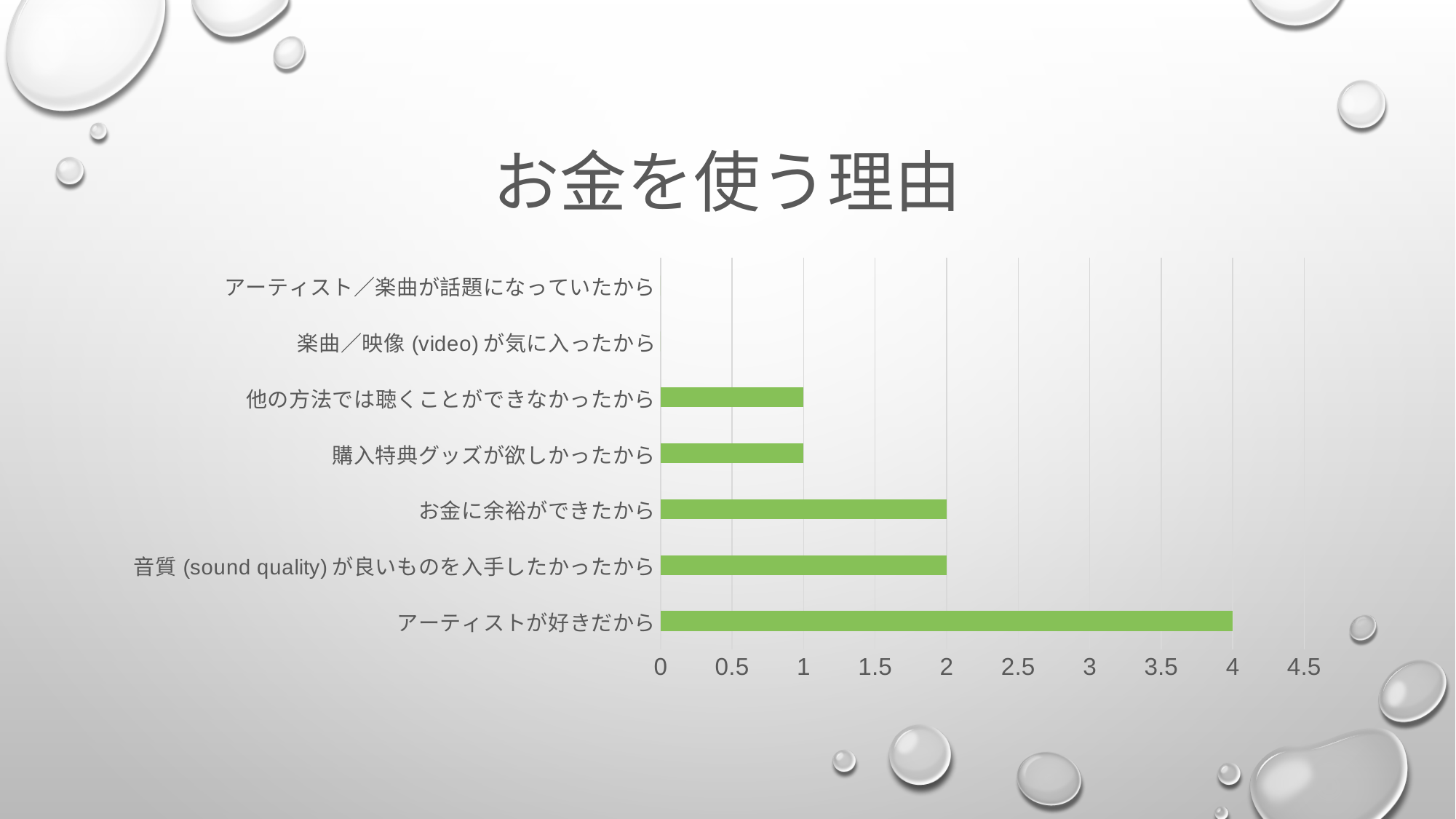

### Chart:

| Category | お金を使う理由 |
|---|---|
| アーティストが好きだから | 4.0 |
| 音質(sound quality)が良いものを入手したかったから | 2.0 |
| お金に余裕ができたから | 2.0 |
| 購入特典グッズが欲しかったから | 1.0 |
| 他の方法では聴くことができなかったから | 1.0 |
| 楽曲／映像(video)が気に入ったから | 0.0 |
| アーティスト／楽曲が話題になっていたから | 0.0 |